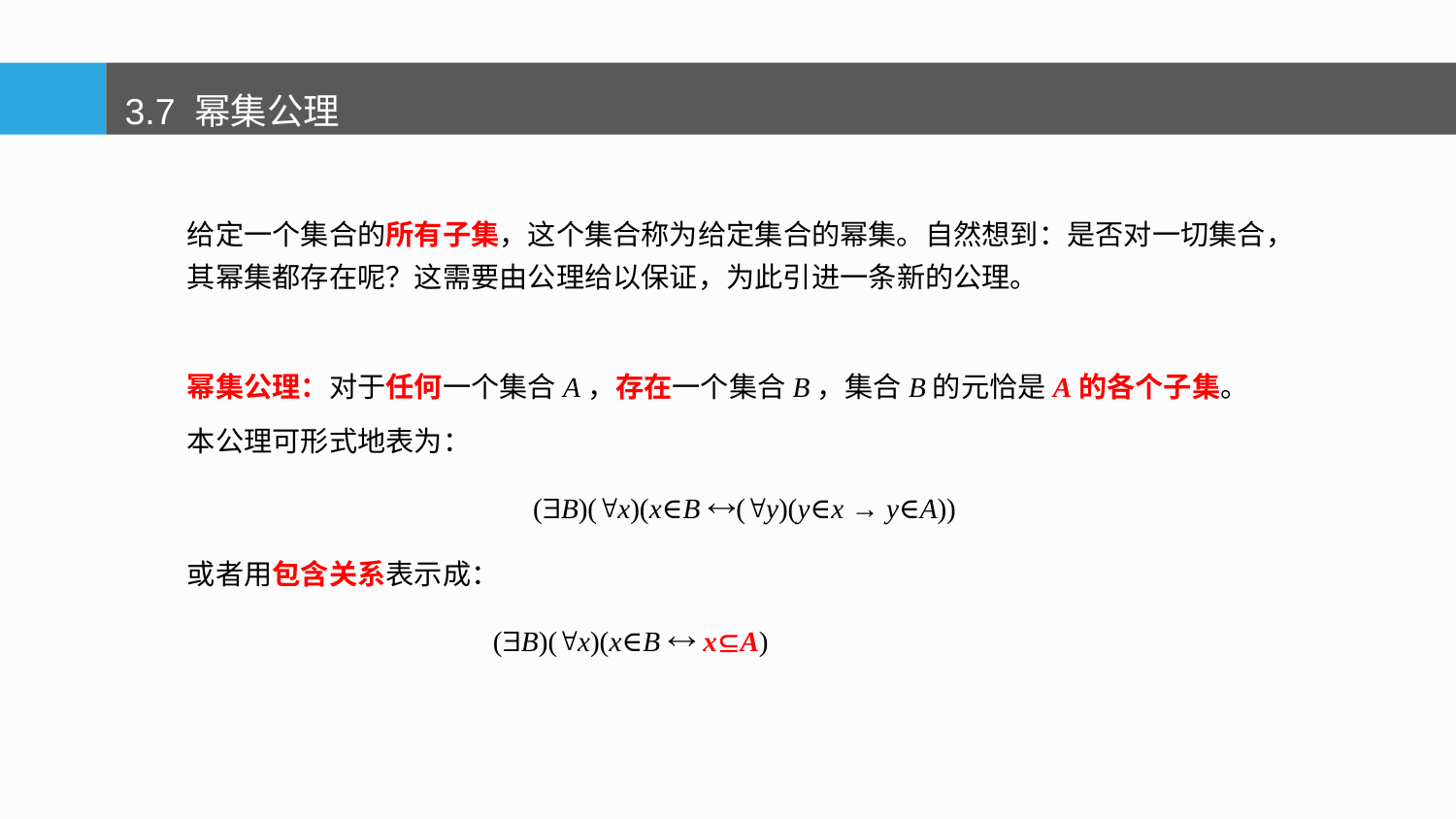

3.7 幂集公理

给定一个集合的所有子集，这个集合称为给定集合的幂集。自然想到：是否对一切集合，其幂集都存在呢？这需要由公理给以保证，为此引进一条新的公理。

幂集公理：对于任何一个集合A，存在一个集合B，集合B的元恰是A的各个子集。
本公理可形式地表为：
                 		(∃B)(∀x)(x∈B ↔(∀y)(y∈x → y∈A))
或者用包含关系表示成：
                           	               (∃B)(∀x)(x∈B ↔ x⊆A)